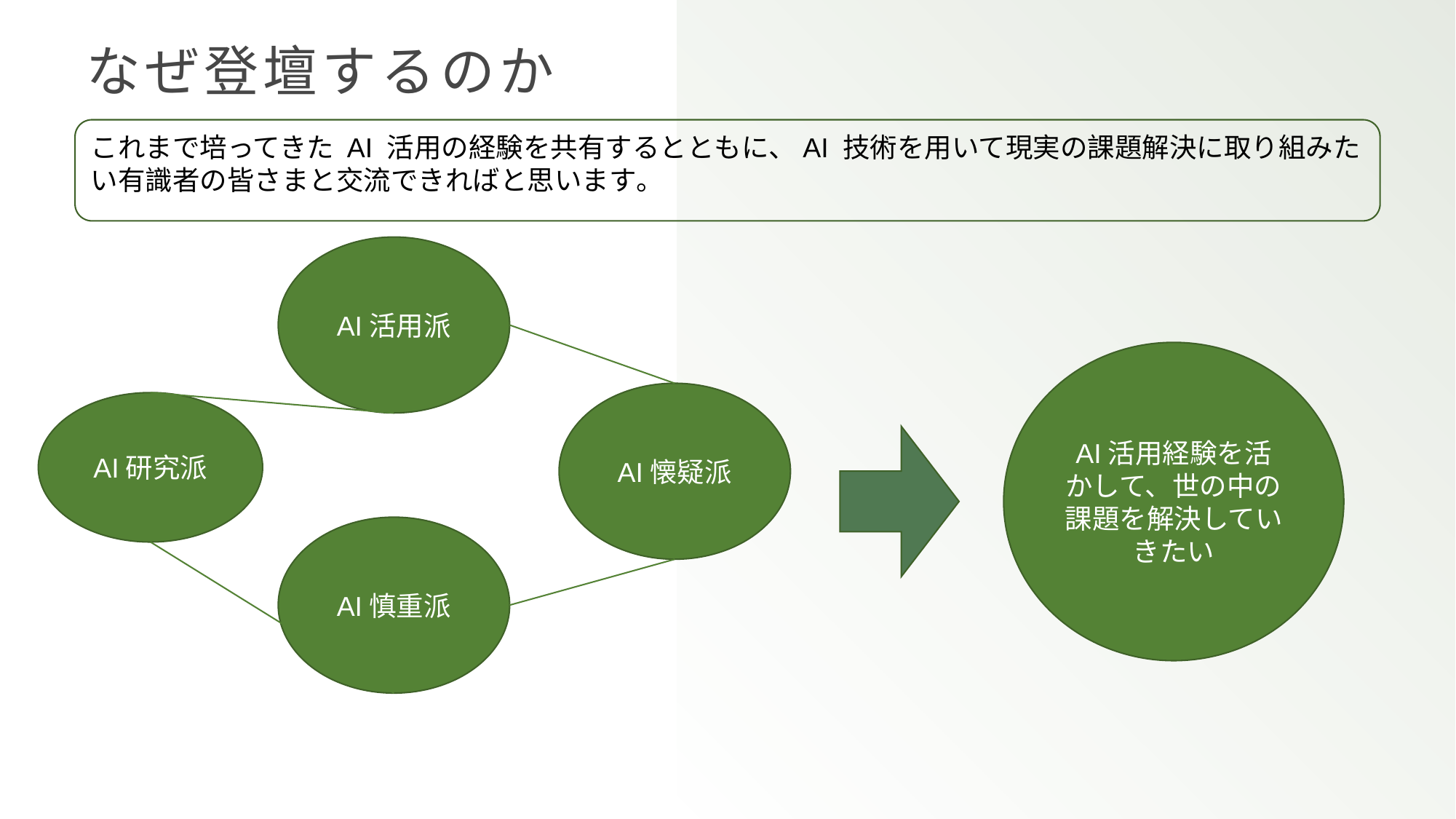

なぜ登壇するのか
これまで培ってきた AI 活用の経験を共有するとともに、AI 技術を用いて現実の課題解決に取り組みたい有識者の皆さまと交流できればと思います。
AI活用派
AI活用経験を活かして、世の中の課題を解決していきたい
AI懐疑派
AI研究派

AI慎重派